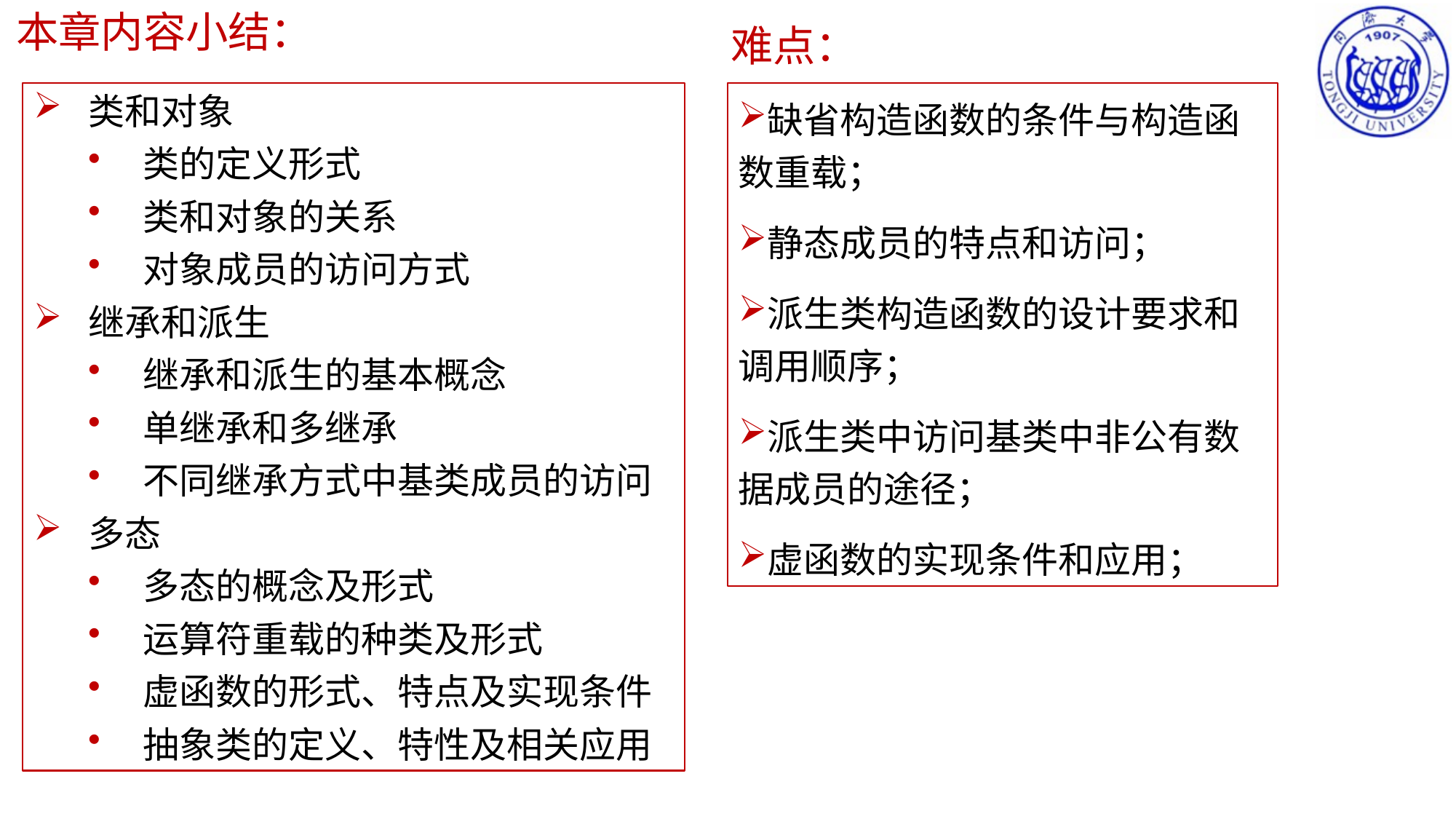

本章内容小结：
难点：
类和对象
类的定义形式
类和对象的关系
对象成员的访问方式
继承和派生
继承和派生的基本概念
单继承和多继承
不同继承方式中基类成员的访问
多态
多态的概念及形式
运算符重载的种类及形式
虚函数的形式、特点及实现条件
抽象类的定义、特性及相关应用
缺省构造函数的条件与构造函数重载；
静态成员的特点和访问；
派生类构造函数的设计要求和调用顺序；
派生类中访问基类中非公有数据成员的途径；
虚函数的实现条件和应用；